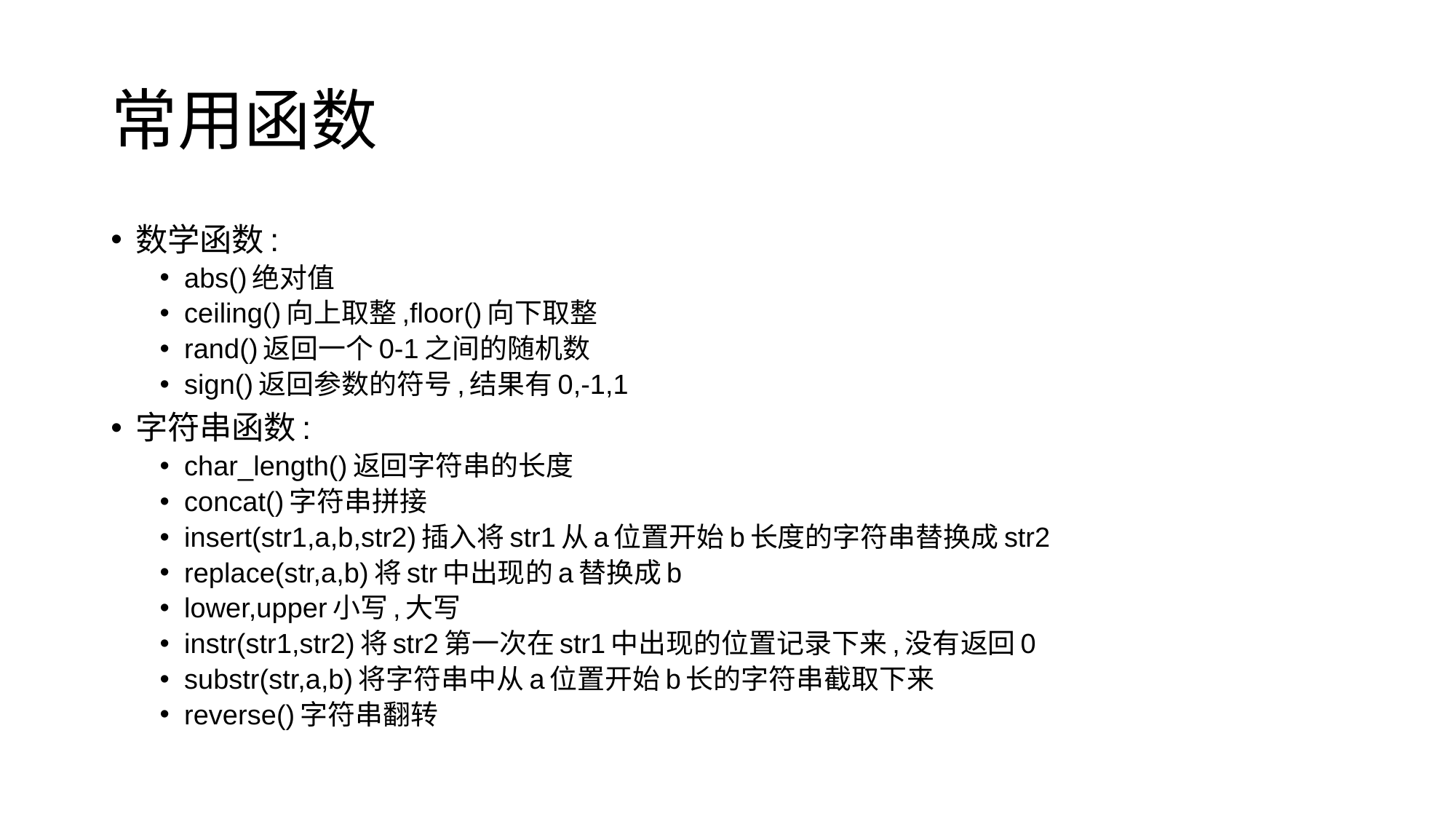

# 常用函数
数学函数:
abs()绝对值
ceiling()向上取整,floor()向下取整
rand()返回一个0-1之间的随机数
sign()返回参数的符号,结果有0,-1,1
字符串函数:
char_length()返回字符串的长度
concat()字符串拼接
insert(str1,a,b,str2)插入将str1从a位置开始b长度的字符串替换成str2
replace(str,a,b)将str中出现的a替换成b
lower,upper小写,大写
instr(str1,str2)将str2第一次在str1中出现的位置记录下来,没有返回0
substr(str,a,b)将字符串中从a位置开始b长的字符串截取下来
reverse()字符串翻转